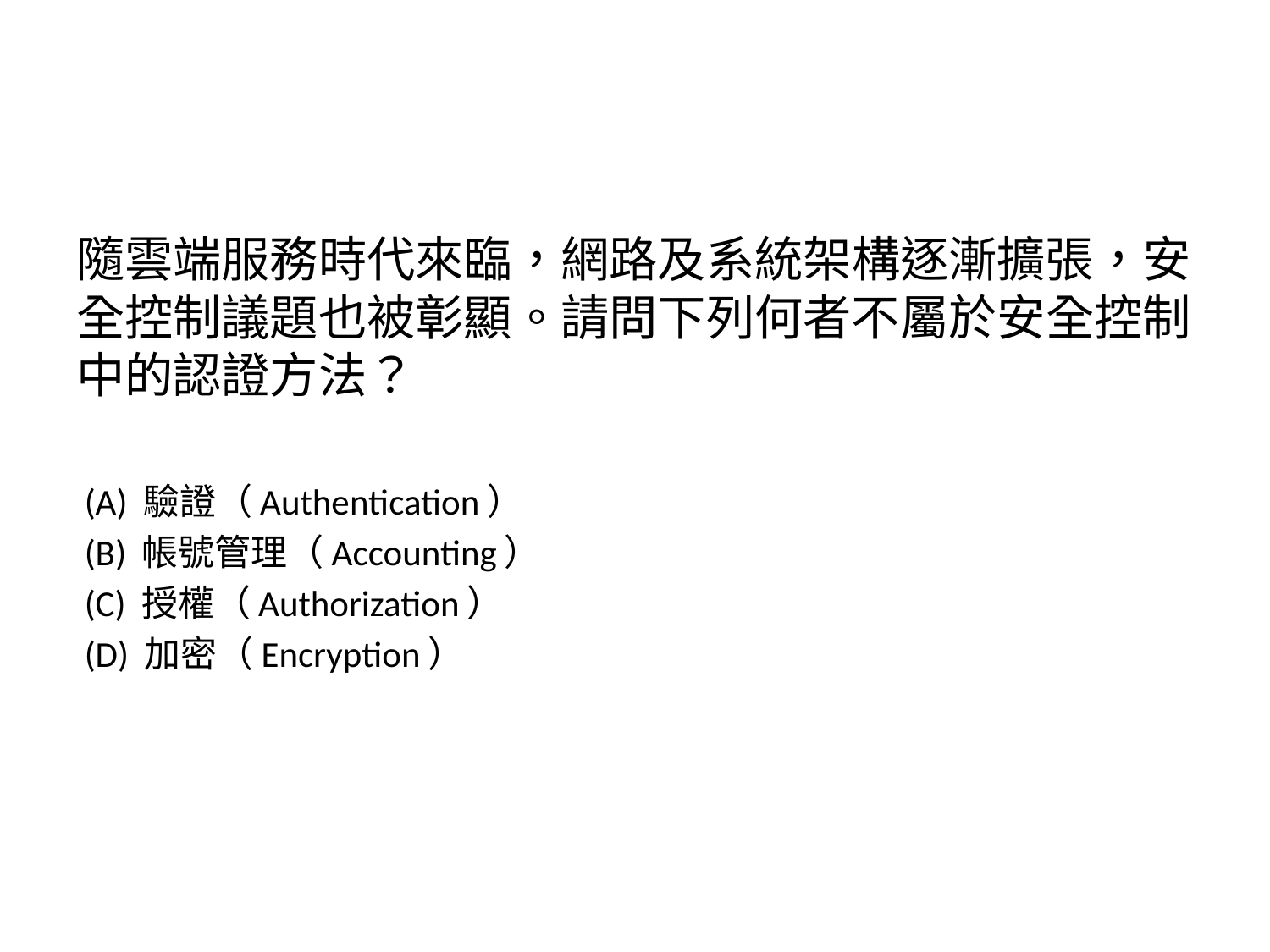

隨雲端服務時代來臨，網路及系統架構逐漸擴張，安全控制議題也被彰顯。請問下列何者不屬於安全控制中的認證方法？

 (A) 驗證（Authentication）
 (B) 帳號管理（Accounting）
 (C) 授權（Authorization）
 (D) 加密（Encryption）